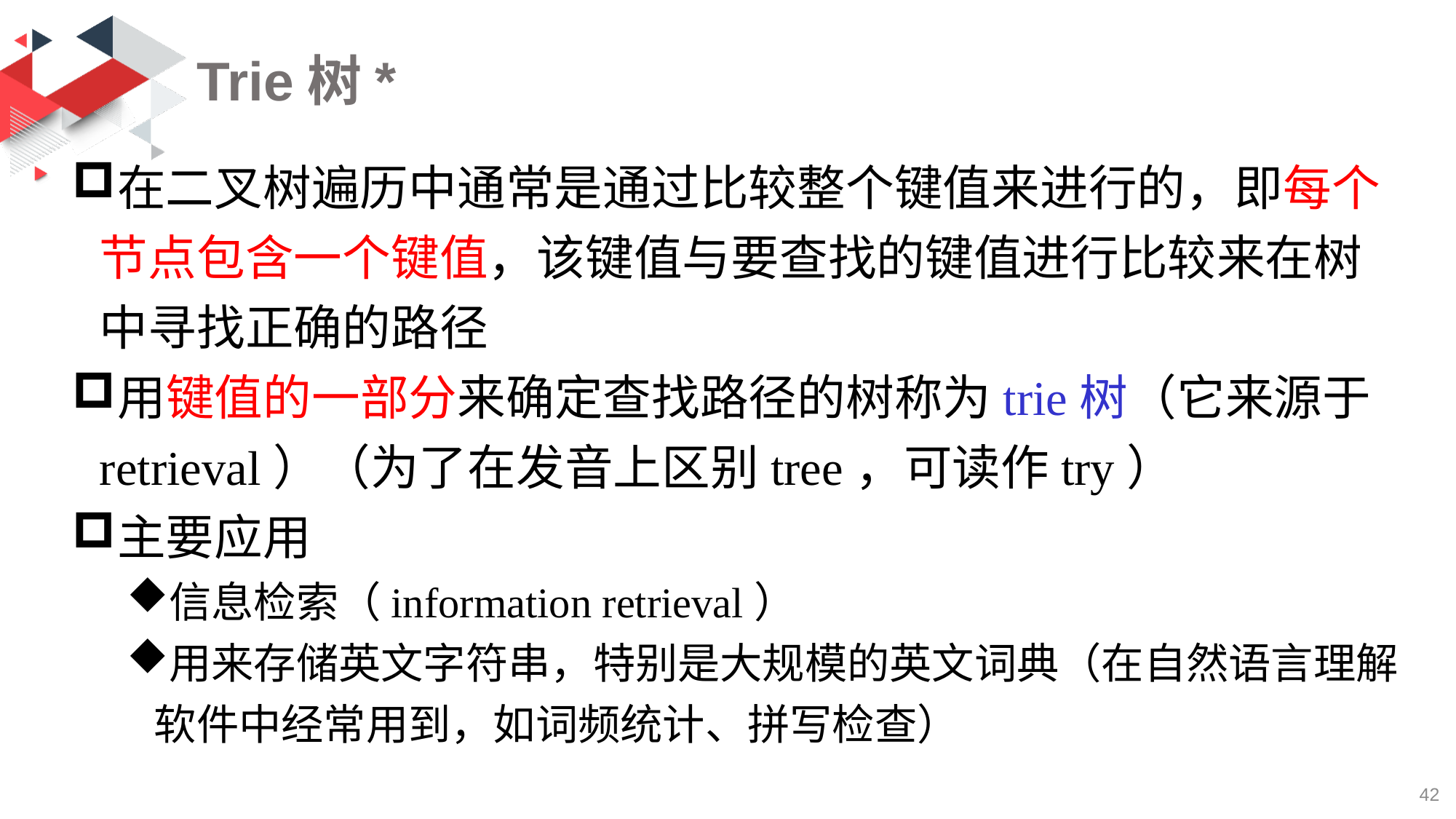

# Trie树*
在二叉树遍历中通常是通过比较整个键值来进行的，即每个节点包含一个键值，该键值与要查找的键值进行比较来在树中寻找正确的路径
用键值的一部分来确定查找路径的树称为trie树（它来源于retrieval）（为了在发音上区别tree，可读作try）
主要应用
信息检索（information retrieval）
用来存储英文字符串，特别是大规模的英文词典（在自然语言理解软件中经常用到，如词频统计、拼写检查）

42